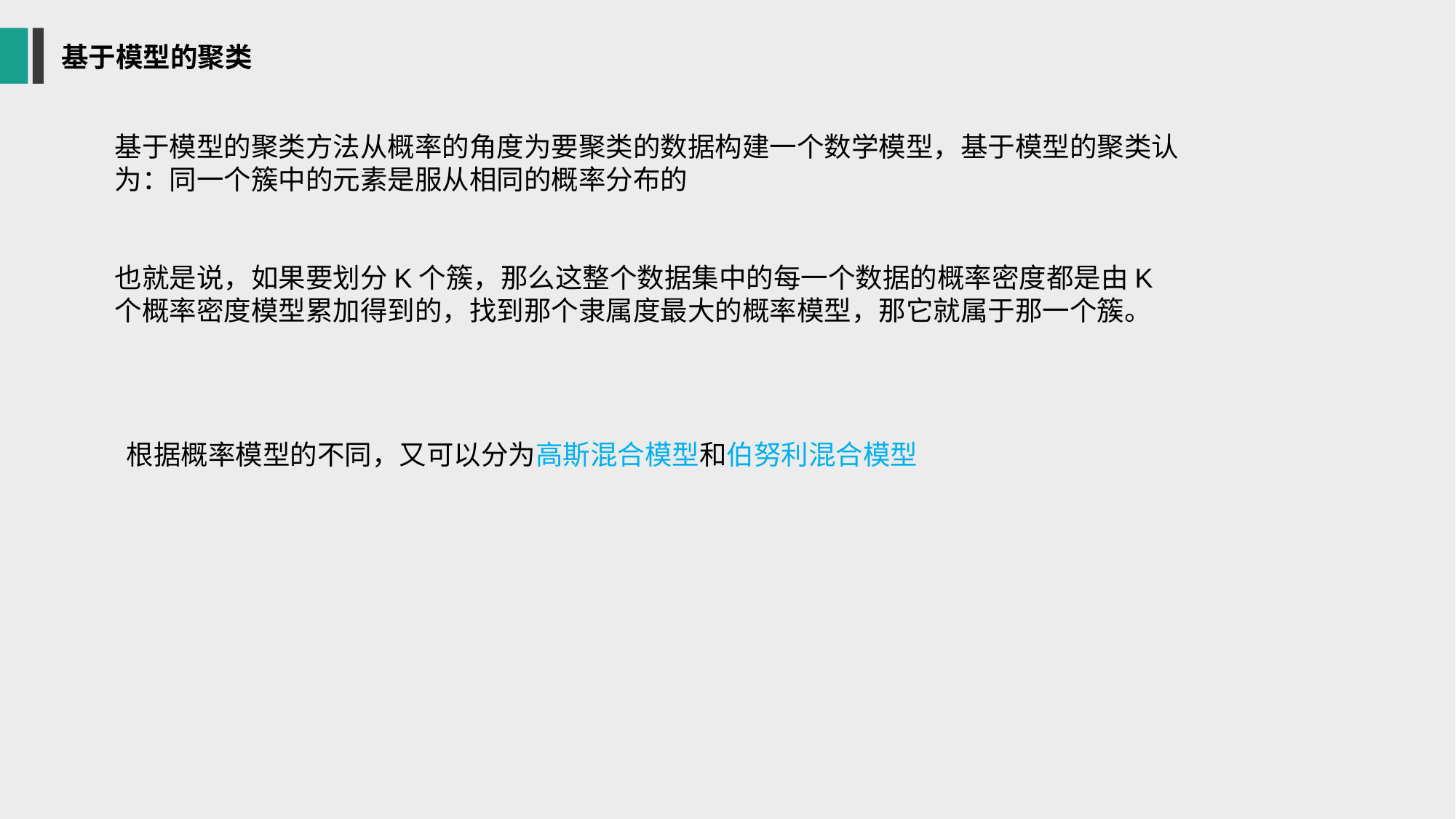

基于模型的聚类
基于模型的聚类方法从概率的角度为要聚类的数据构建一个数学模型，基于模型的聚类认为：同一个簇中的元素是服从相同的概率分布的

也就是说，如果要划分K个簇，那么这整个数据集中的每一个数据的概率密度都是由K个概率密度模型累加得到的，找到那个隶属度最大的概率模型，那它就属于那一个簇。
根据概率模型的不同，又可以分为高斯混合模型和伯努利混合模型